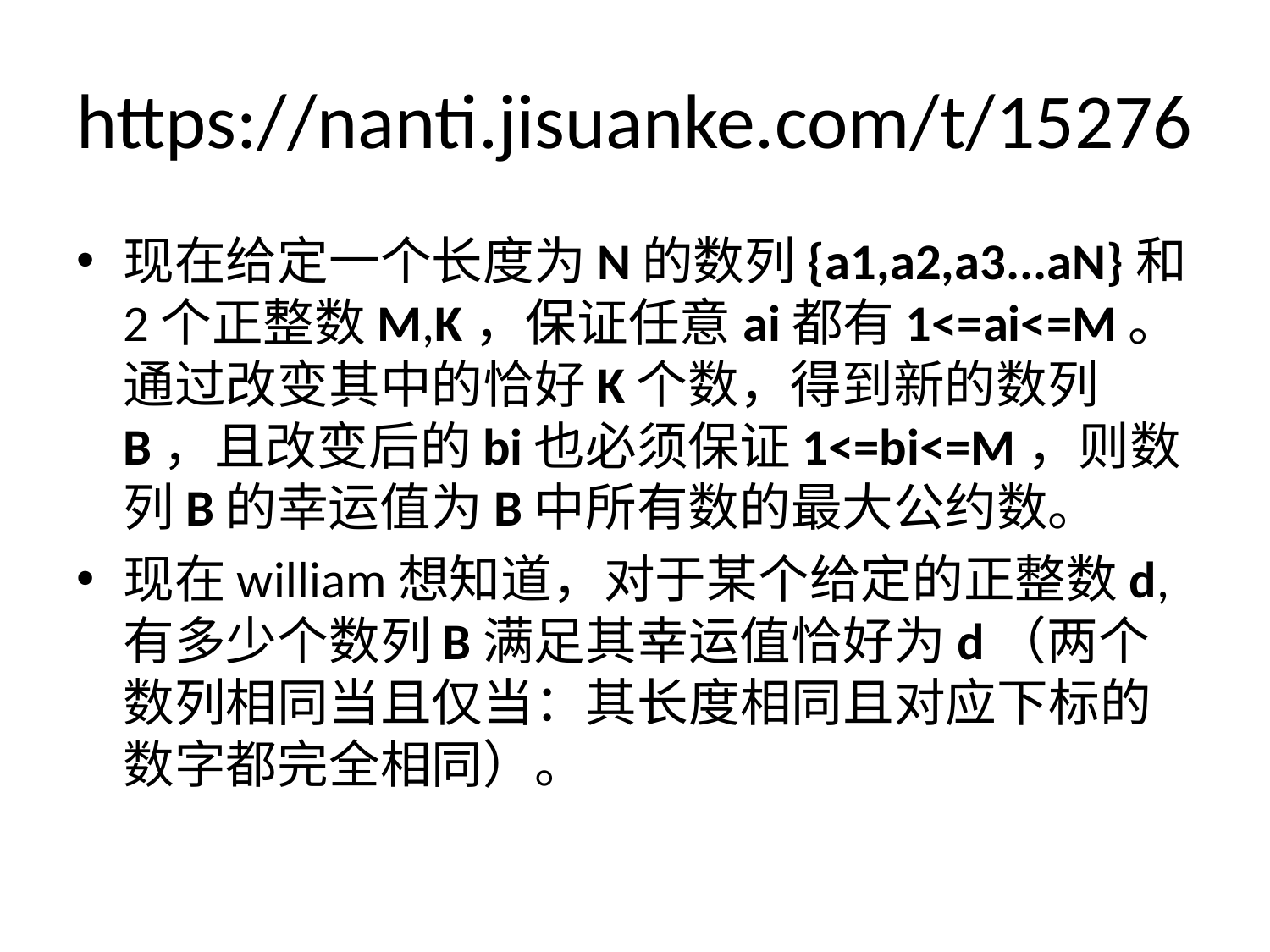

# https://nanti.jisuanke.com/t/15276
现在给定一个长度为N的数列{a1,a2,a3...aN}和2个正整数M,K，保证任意ai都有1<=ai<=M。通过改变其中的恰好K个数，得到新的数列B，且改变后的bi也必须保证1<=bi<=M，则数列B的幸运值为B中所有数的最大公约数。
现在william想知道，对于某个给定的正整数d,有多少个数列B满足其幸运值恰好为d（两个数列相同当且仅当：其长度相同且对应下标的数字都完全相同）。